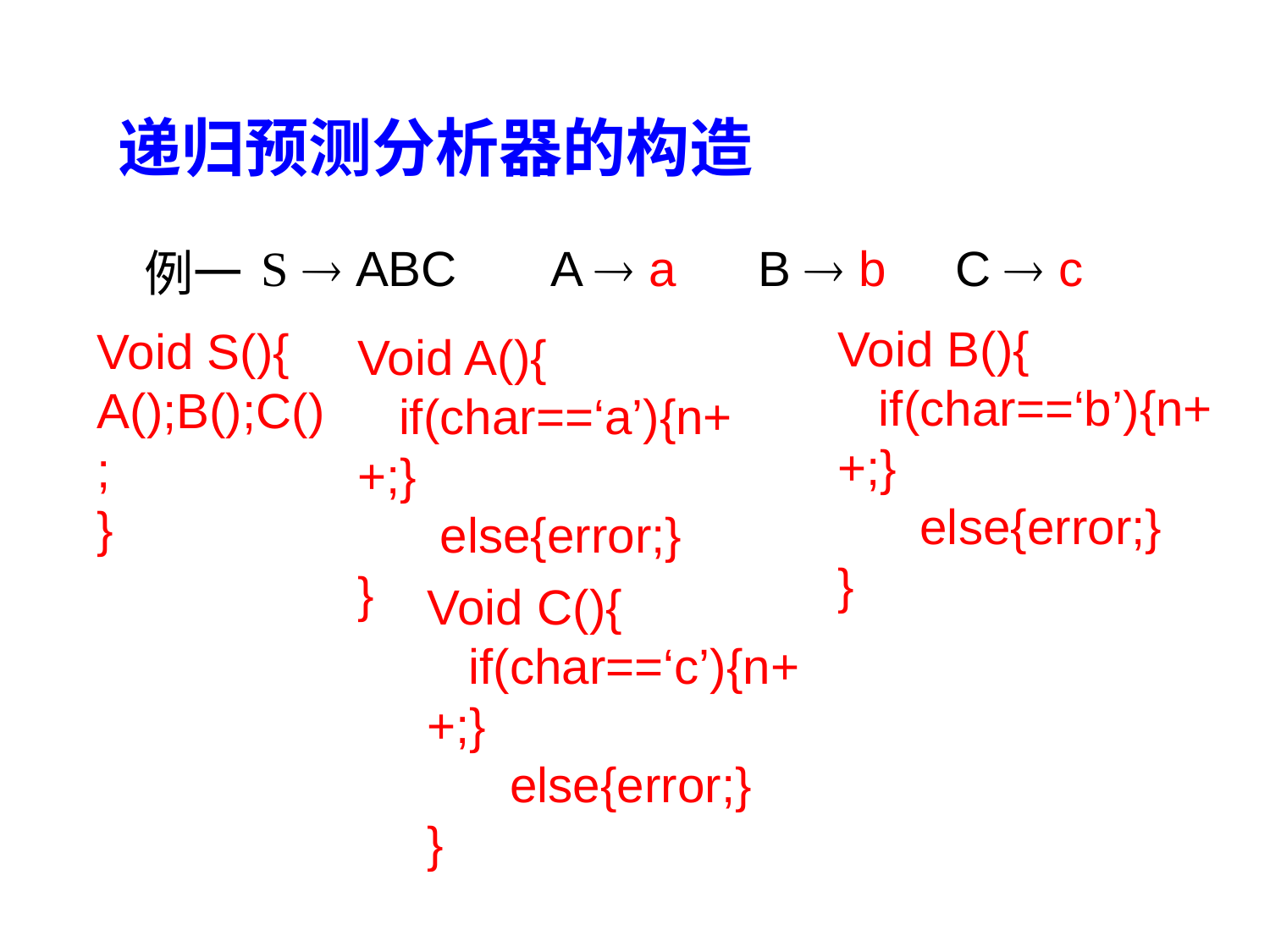

递归预测分析器的构造
      S → ABC       A → a      B → b     C → c
     例一
Void B(){
   if(char==‘b’){n++;}
      else{error;}
}
Void S(){
A();B();C();
}
Void A(){
   if(char==‘a’){n++;}
      else{error;}
}
Void C(){
   if(char==‘c’){n++;}
      else{error;}
}